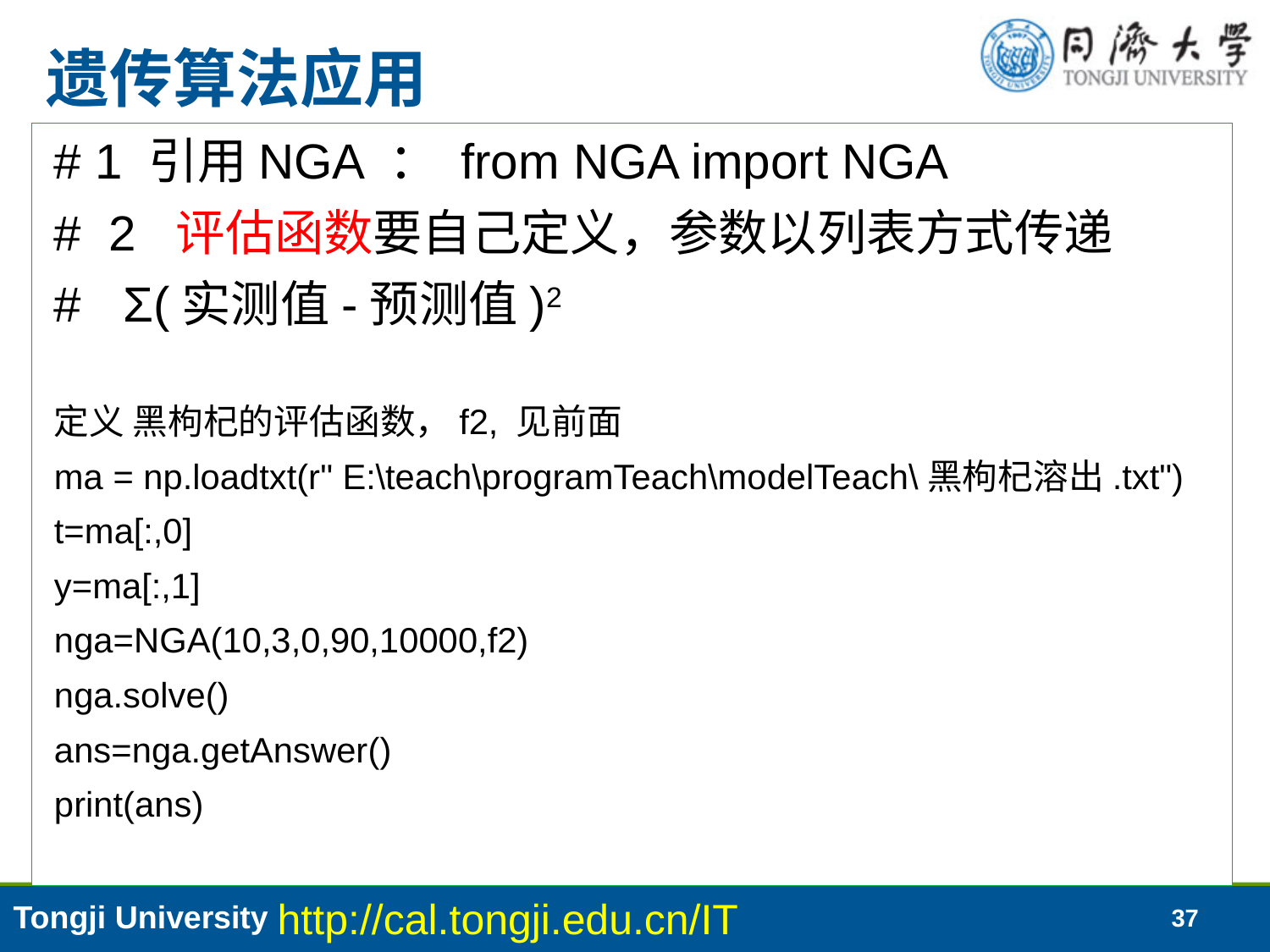

# 遗传算法应用
# 1 引用NGA ： from NGA import NGA
#  2  评估函数要自己定义，参数以列表方式传递
#   Σ(实测值-预测值)2

定义 黑枸杞的评估函数，f2, 见前面
ma = np.loadtxt(r" E:\teach\programTeach\modelTeach\黑枸杞溶出.txt")
t=ma[:,0]
y=ma[:,1]
nga=NGA(10,3,0,90,10000,f2)
nga.solve()
ans=nga.getAnswer()
print(ans)